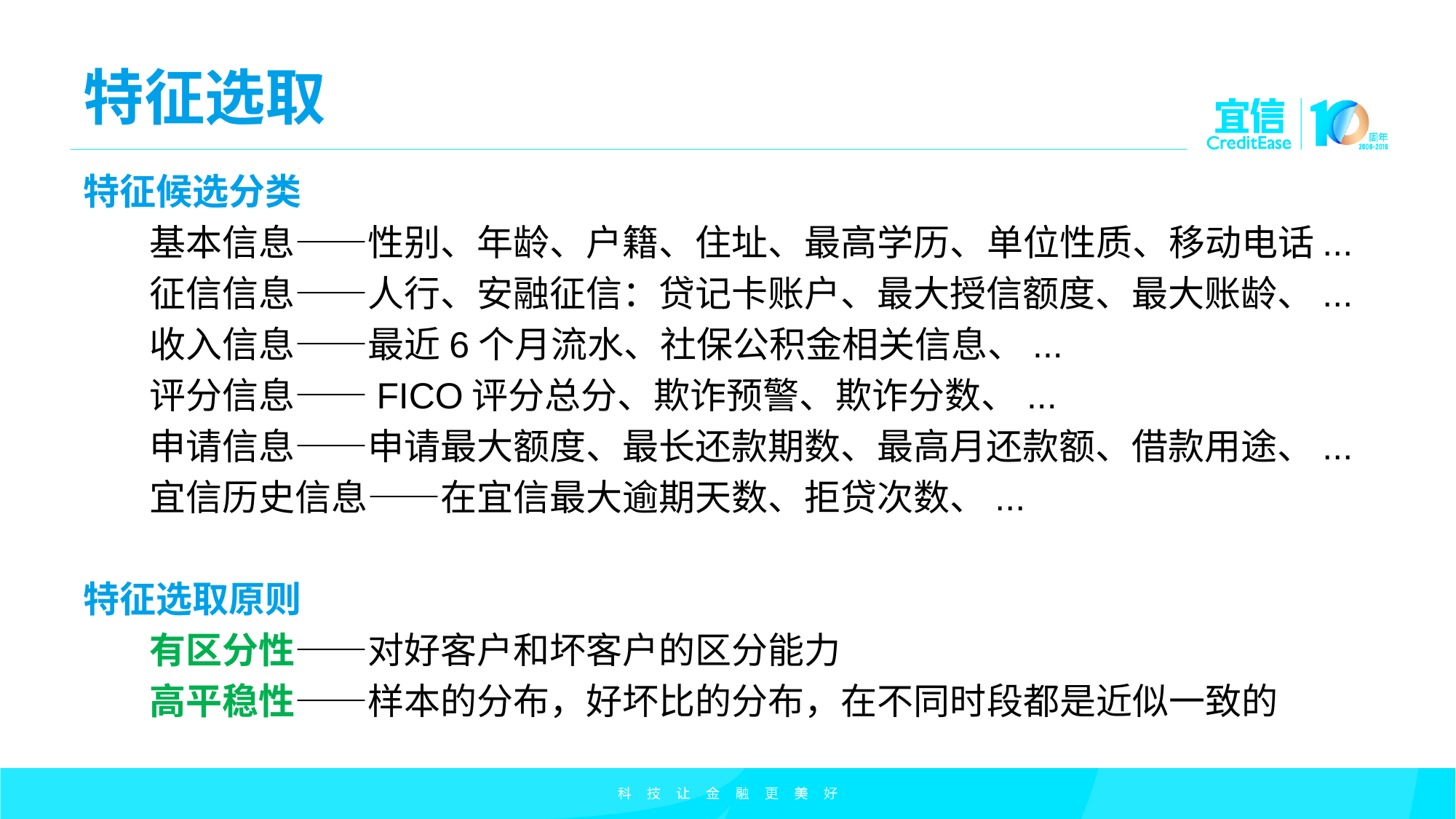

# 特征选取
特征候选分类
       基本信息——性别、年龄、户籍、住址、最高学历、单位性质、移动电话...
       征信信息——人行、安融征信：贷记卡账户、最大授信额度、最大账龄、...
       收入信息——最近6个月流水、社保公积金相关信息、...
       评分信息——FICO评分总分、欺诈预警、欺诈分数、...
       申请信息——申请最大额度、最长还款期数、最高月还款额、借款用途、...
       宜信历史信息——在宜信最大逾期天数、拒贷次数、...

特征选取原则
       有区分性——对好客户和坏客户的区分能力
       高平稳性——样本的分布，好坏比的分布，在不同时段都是近似一致的